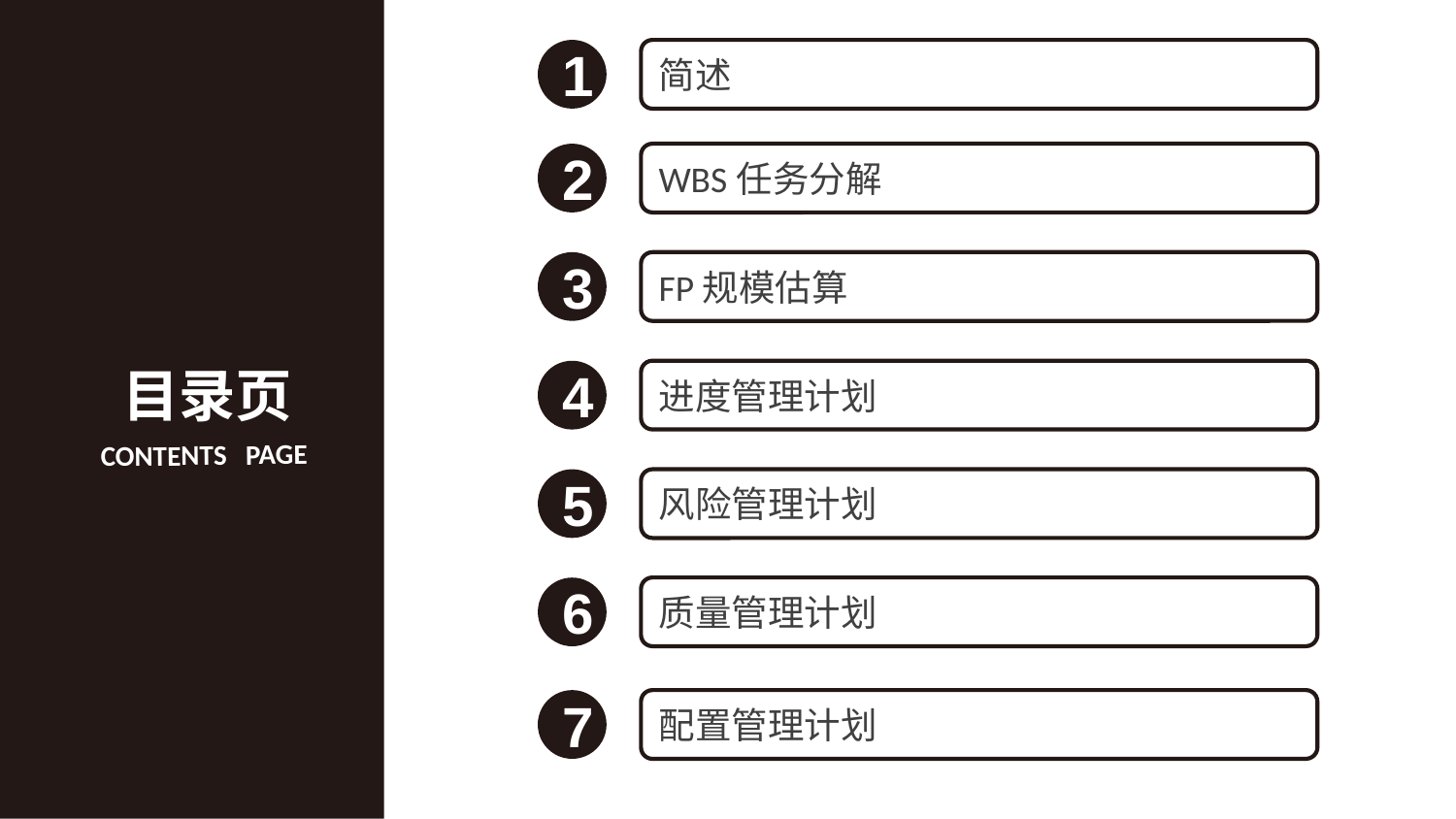

1
简述
2
WBS任务分解
3
FP规模估算
目录页
进度管理计划
4
CONTENTS   PAGE
5
风险管理计划
质量管理计划
6
7
配置管理计划